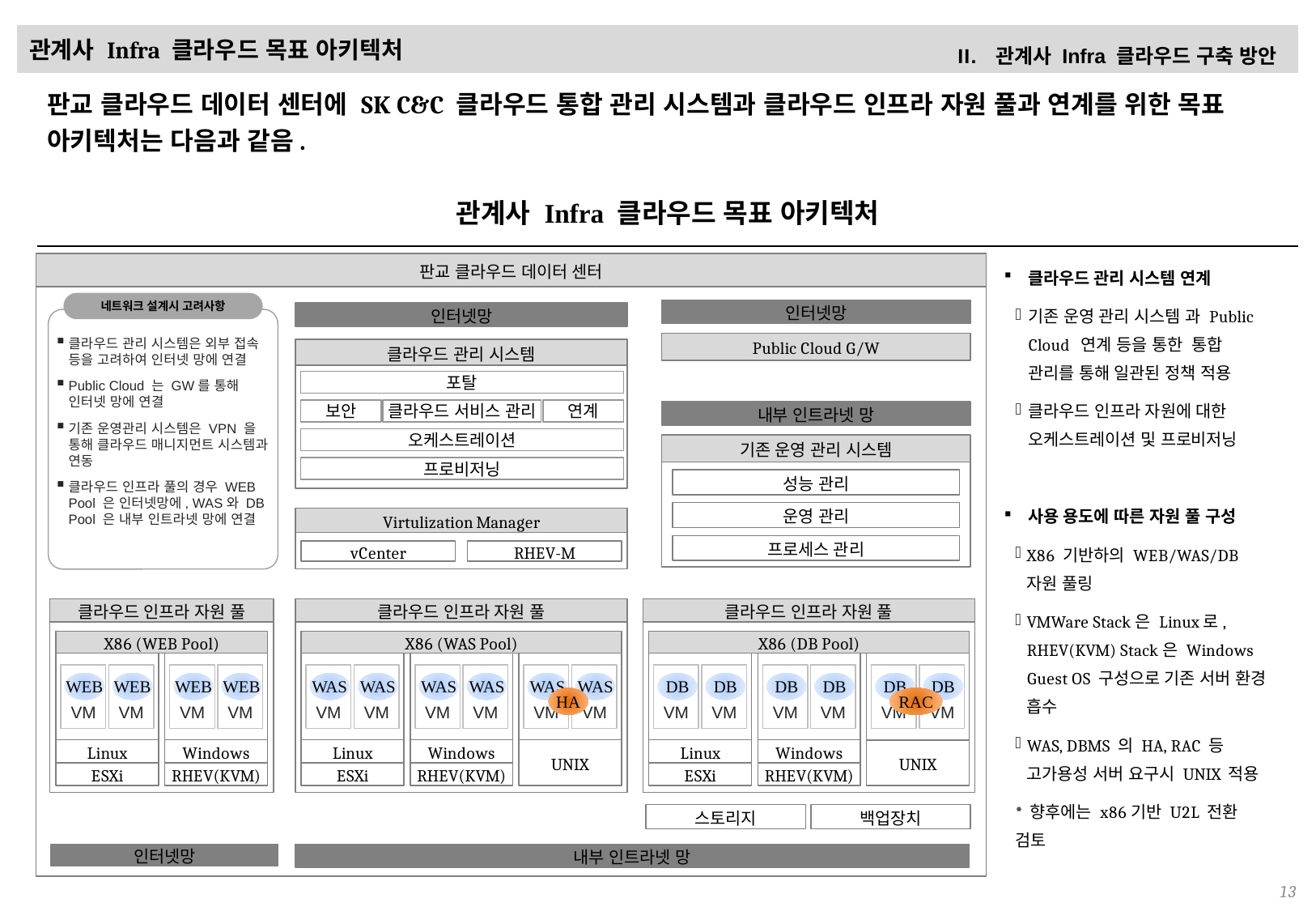

# 관계사 Infra 클라우드 목표 아키텍처
관계사 Infra 클라우드 구축 방안
판교 클라우드 데이터 센터에 SK C&C 클라우드 통합 관리 시스템과 클라우드 인프라 자원 풀과 연계를 위한 목표 아키텍처는 다음과 같음.
관계사 Infra 클라우드 목표 아키텍처
판교 클라우드 데이터 센터

네트워크 설계시 고려사항
인터넷망
인터넷망

클라우드 관리 시스템은 외부 접속 등을 고려하여 인터넷 망에 연결
Public Cloud 는 GW를 통해 인터넷 망에 연결
기존 운영관리 시스템은 VPN 을 통해 클라우드 매니지먼트 시스템과 연동
클라우드 인프라 풀의 경우 WEB Pool 은 인터넷망에, WAS와 DB Pool 은 내부 인트라넷 망에 연결

Public Cloud G/W
클라우드 관리 시스템

포탈
보안
클라우드 서비스 관리
연계
오케스트레이션
프로비저닝
내부 인트라넷 망
기존 운영 관리 시스템

성능 관리
운영 관리
프로세스 관리
Virtulization Manager

vCenter
RHEV-M
클라우드 인프라 자원 풀
클라우드 인프라 자원 풀
클라우드 인프라 자원 풀

X86 (WEB Pool)
X86 (WAS Pool)
X86 (DB Pool)

WAS

VM

WAS

VM

DB

VM

DB

VM

WEB

VM

WEB

VM

WEB

VM

WEB

VM

WAS

VM

WAS

VM

WAS

VM

WAS

VM

DB

VM

DB

VM

DB

VM

DB

VM
HA
RAC
Linux
Windows
Linux
Windows
UNIX
Linux
Windows
UNIX
ESXi
RHEV(KVM)
ESXi
RHEV(KVM)
ESXi
RHEV(KVM)
백업장치
스토리지
인터넷망
내부 인트라넷 망
클라우드 관리 시스템 연계
기존 운영 관리 시스템 과 Public Cloud  연계 등을 통한  통합 관리를 통해 일관된 정책 적용
클라우드 인프라 자원에 대한 오케스트레이션 및 프로비저닝

사용 용도에 따른 자원 풀 구성
X86 기반하의 WEB/WAS/DB 자원 풀링
VMWare Stack은 Linux로, RHEV(KVM) Stack은 Windows Guest OS 구성으로 기존 서버 환경 흡수
WAS, DBMS 의 HA, RAC 등 고가용성 서버 요구시 UNIX 적용
* 향후에는 x86기반 U2L 전환 검토